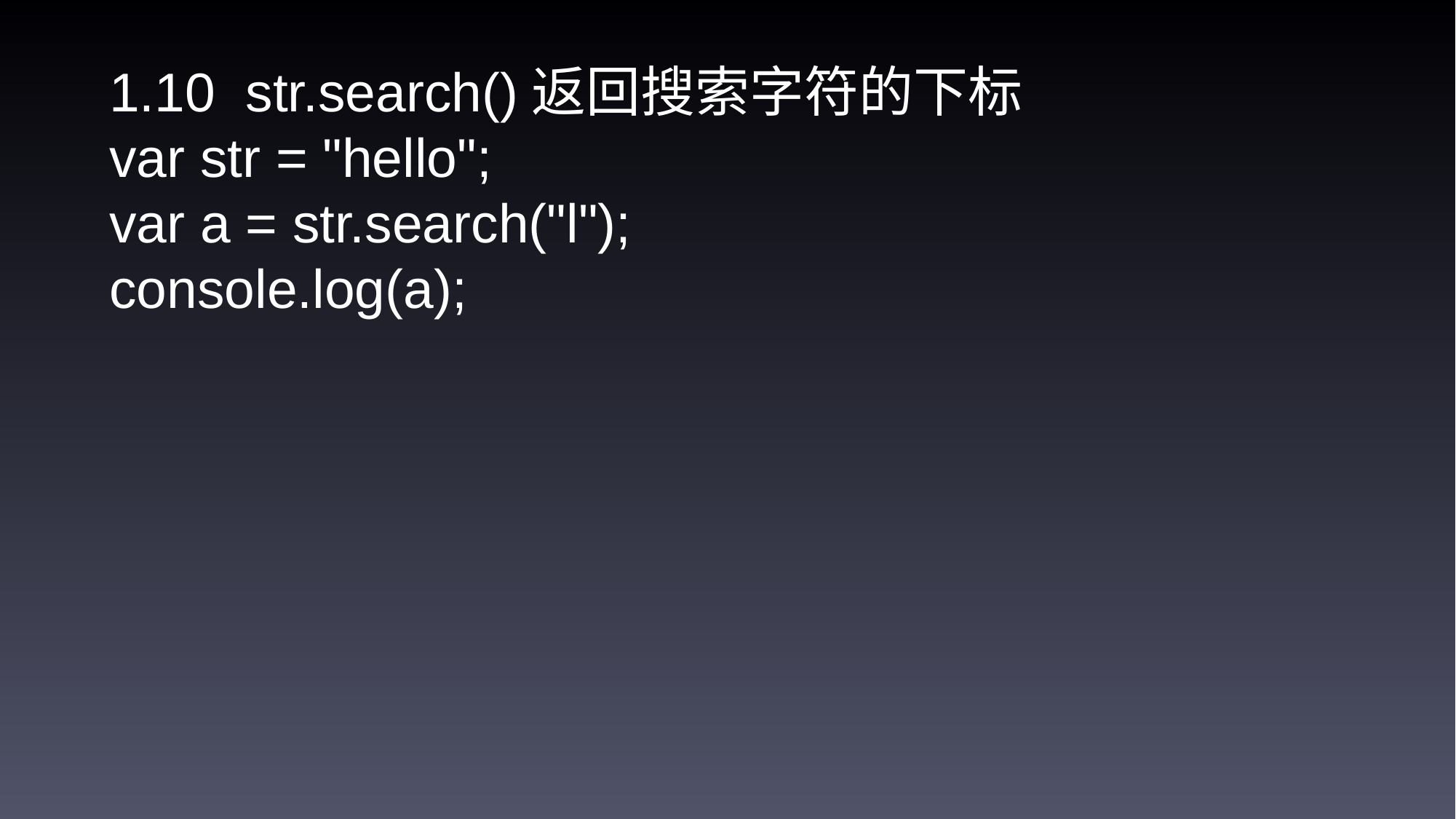

1.10  str.search()返回搜索字符的下标
    var str = "hello";
    var a = str.search("l");
    console.log(a);